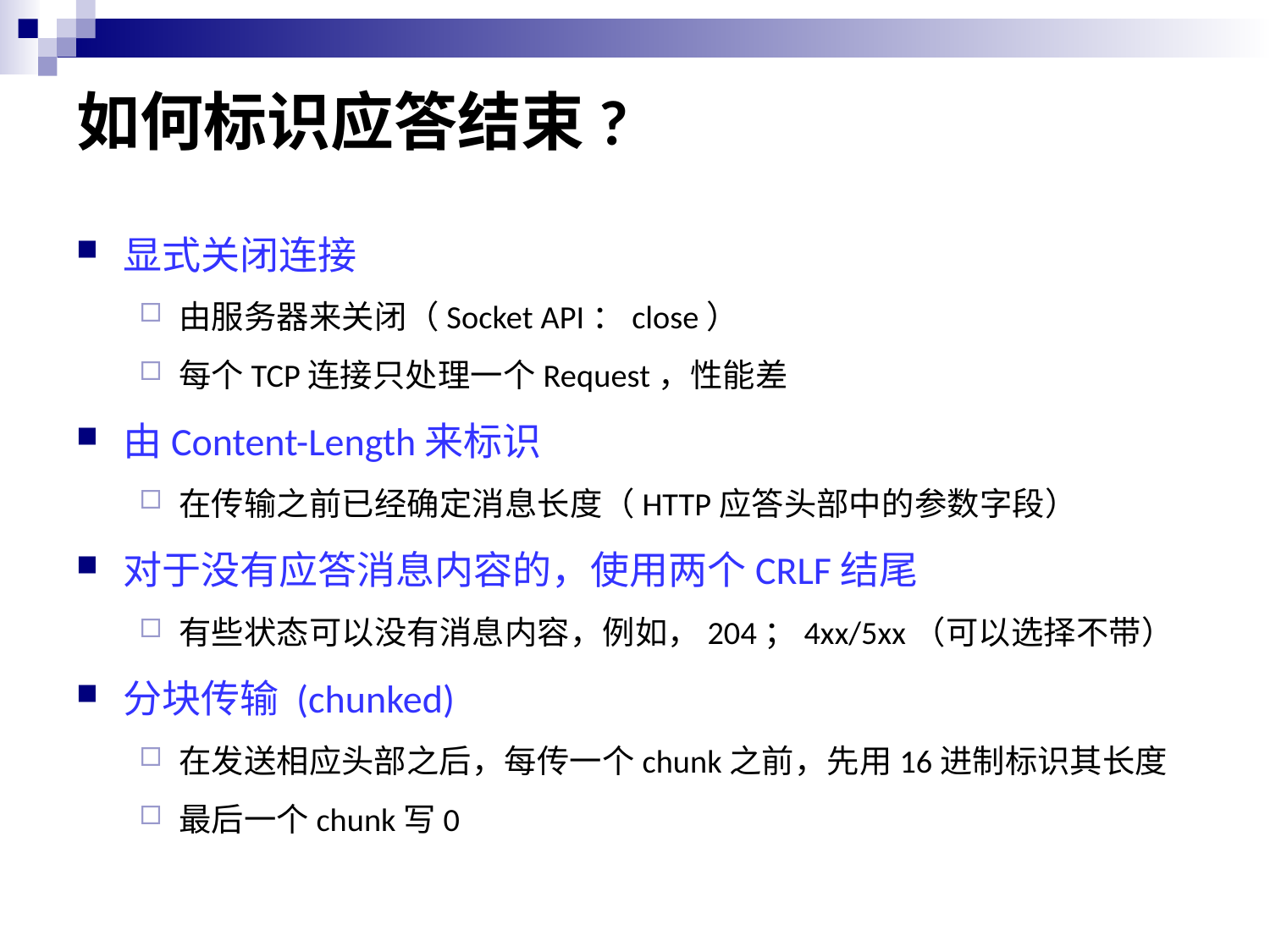

# 如何标识应答结束?
显式关闭连接
由服务器来关闭（Socket API：close）
每个TCP连接只处理一个Request，性能差
由Content-Length来标识
在传输之前已经确定消息长度（HTTP应答头部中的参数字段）
对于没有应答消息内容的，使用两个CRLF结尾
有些状态可以没有消息内容，例如，204；4xx/5xx（可以选择不带）
分块传输 (chunked)
在发送相应头部之后，每传一个chunk之前，先用16进制标识其长度
最后一个chunk写0